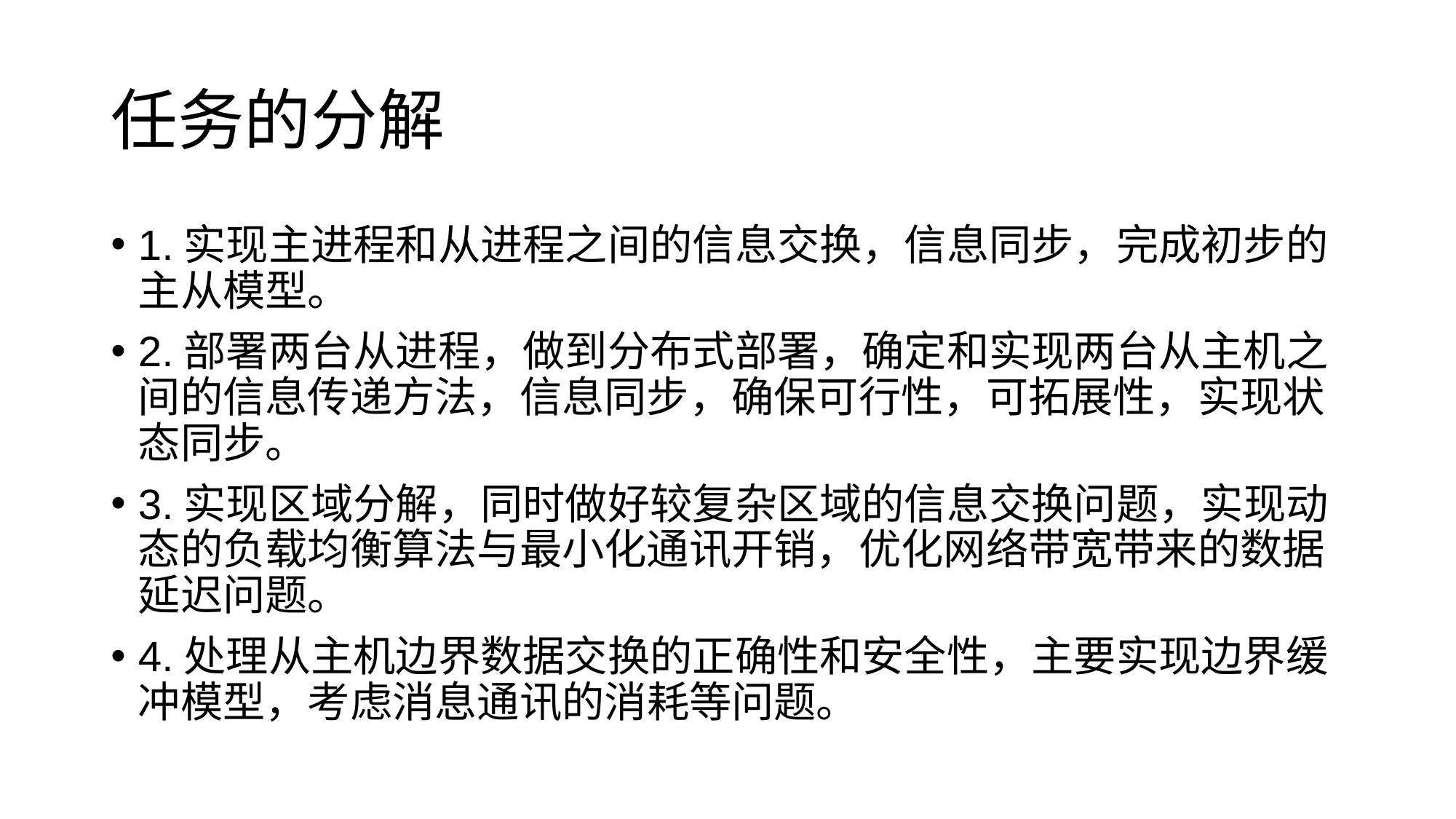

# 任务的分解
1.实现主进程和从进程之间的信息交换，信息同步，完成初步的主从模型。
2.部署两台从进程，做到分布式部署，确定和实现两台从主机之间的信息传递方法，信息同步，确保可行性，可拓展性，实现状态同步。
3.实现区域分解，同时做好较复杂区域的信息交换问题，实现动态的负载均衡算法与最小化通讯开销，优化网络带宽带来的数据延迟问题。
4.处理从主机边界数据交换的正确性和安全性，主要实现边界缓冲模型，考虑消息通讯的消耗等问题。